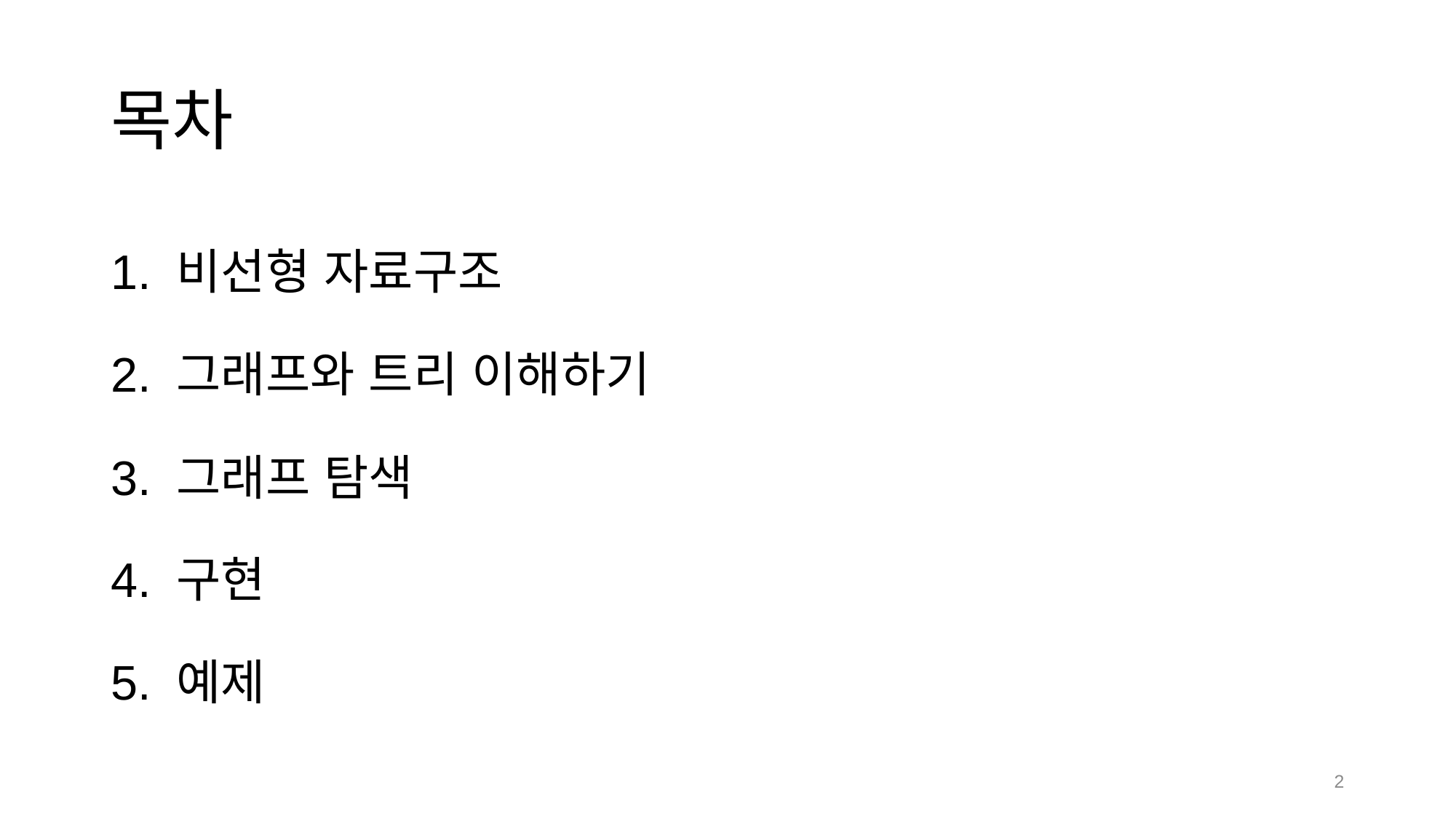

# 목차
1. 비선형 자료구조
2. 그래프와 트리 이해하기
3. 그래프 탐색
4. 구현
5. 예제
2